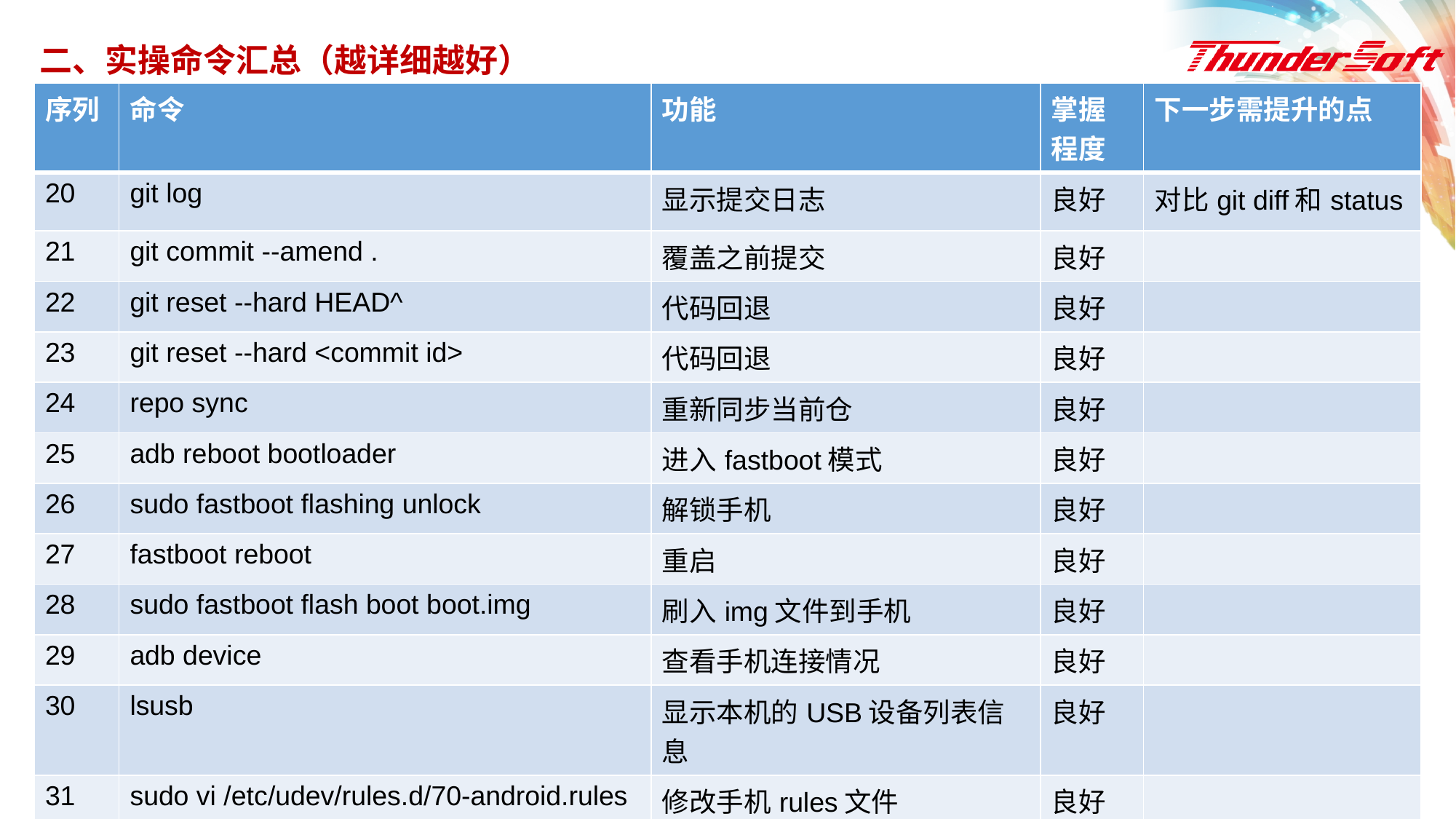

# 二、实操命令汇总（越详细越好）
| 序列 | 命令 | 功能 | 掌握程度 | 下一步需提升的点 |
| --- | --- | --- | --- | --- |
| 20 | git log | 显示提交日志 | 良好 | 对比git diff和status |
| 21 | git commit --amend . | 覆盖之前提交 | 良好 |  |
| 22 | git reset --hard HEAD^ | 代码回退 | 良好 |  |
| 23 | git reset --hard <commit id> | 代码回退 | 良好 |  |
| 24 | repo sync | 重新同步当前仓 | 良好 |  |
| 25 | adb reboot bootloader | 进入fastboot模式 | 良好 |  |
| 26 | sudo fastboot flashing unlock | 解锁手机 | 良好 |  |
| 27 | fastboot reboot | 重启 | 良好 |  |
| 28 | sudo fastboot flash boot boot.img | 刷入img文件到手机 | 良好 |  |
| 29 | adb device | 查看手机连接情况 | 良好 |  |
| 30 | lsusb | 显示本机的USB设备列表信息 | 良好 |  |
| 31 | sudo vi /etc/udev/rules.d/70-android.rules | 修改手机rules文件 | 良好 |  |
| 32 | sudo chmod a+rx /etc/udev/rules.d/70-android.rules | 修改权限 | 良好 | 需要学习权限修改的知识和命令 |